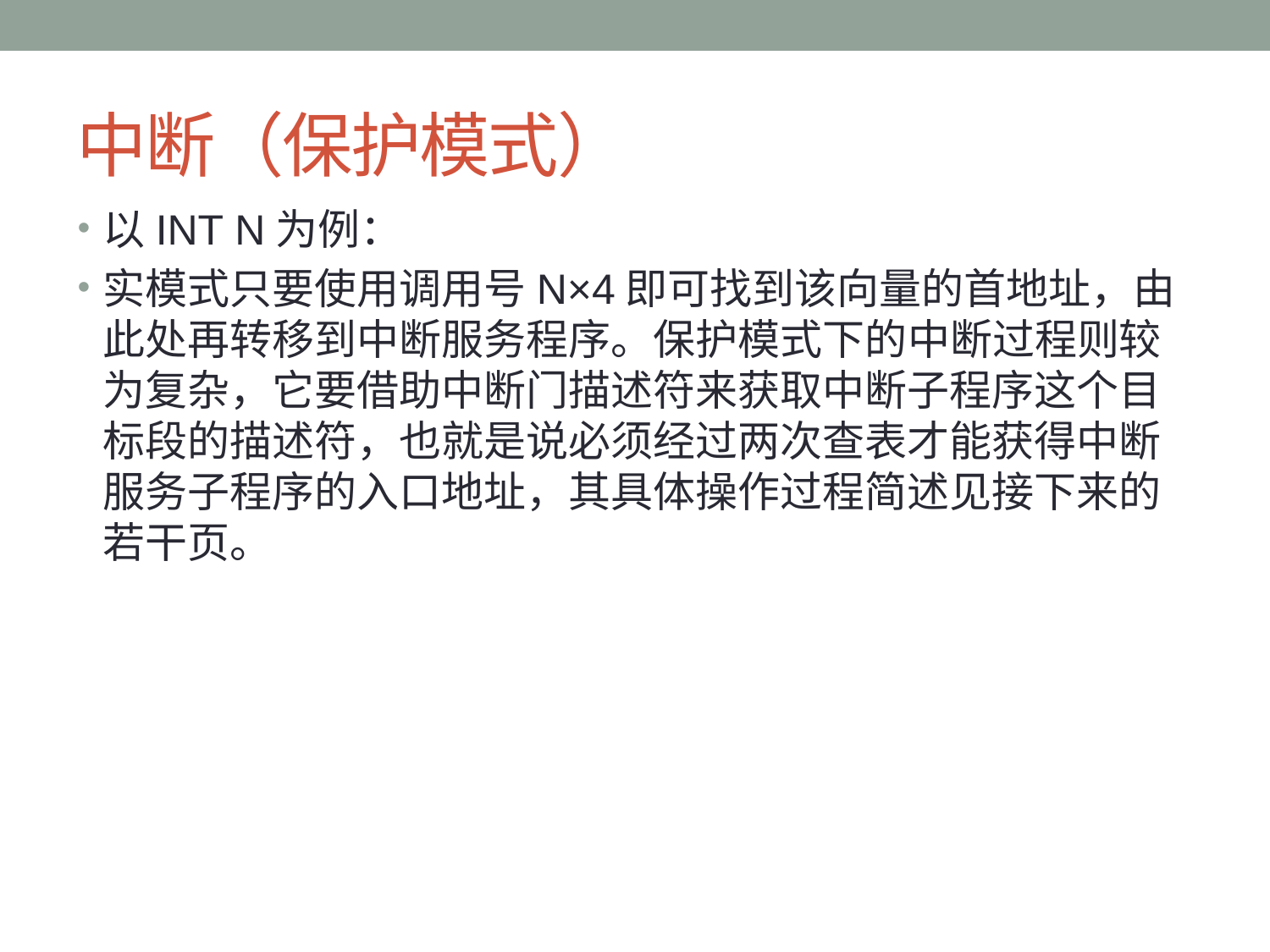

# 中断（保护模式）
以INT N为例：
实模式只要使用调用号N×4即可找到该向量的首地址，由此处再转移到中断服务程序。保护模式下的中断过程则较为复杂，它要借助中断门描述符来获取中断子程序这个目标段的描述符，也就是说必须经过两次查表才能获得中断服务子程序的入口地址，其具体操作过程简述见接下来的若干页。